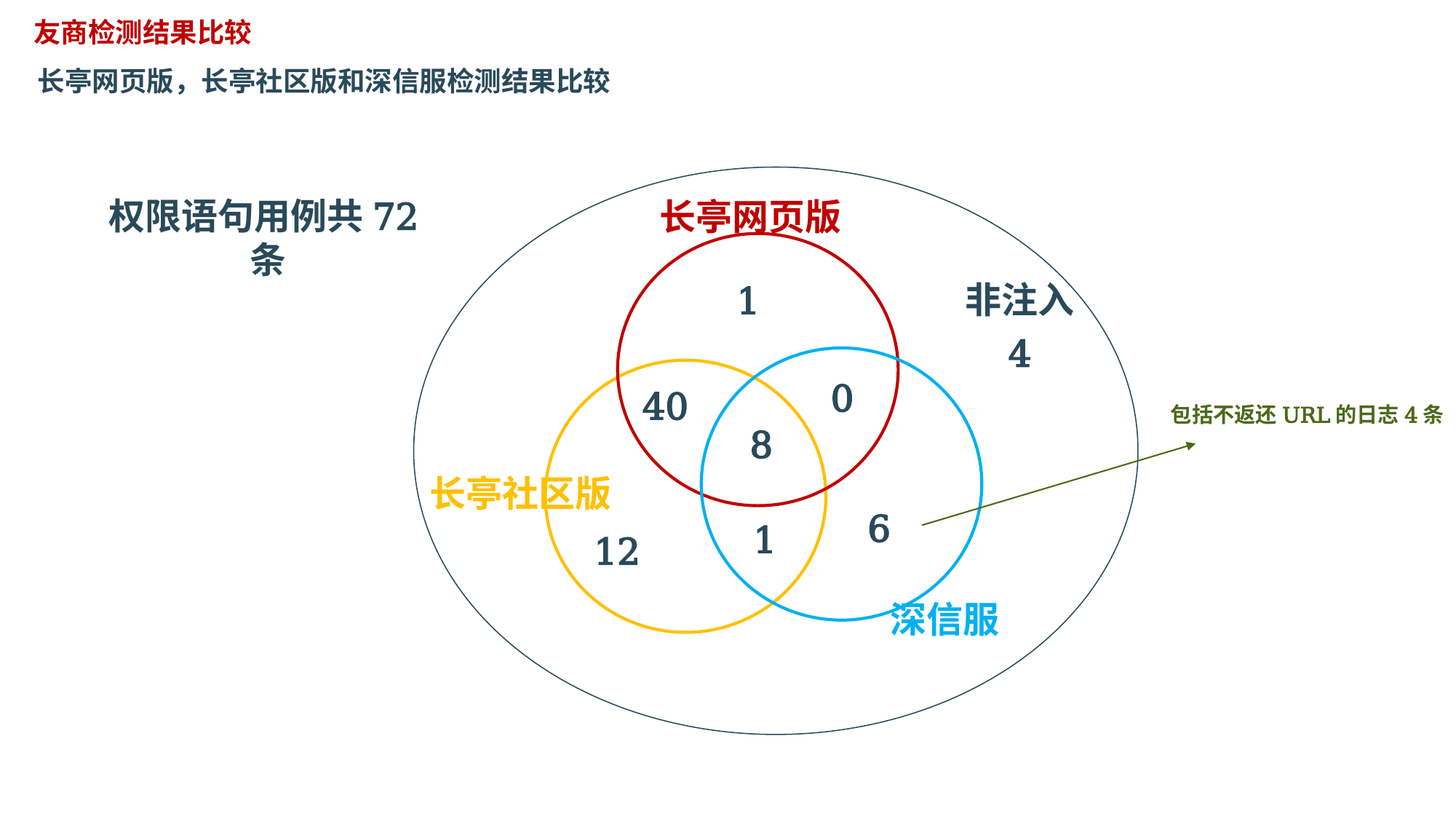

友商检测结果比较
长亭网页版，长亭社区版和深信服检测结果比较

权限语句用例共72条
长亭网页版

非注入
1
4

0
40
包括不返还URL的日志4条
8
长亭社区版
6
1
12
深信服